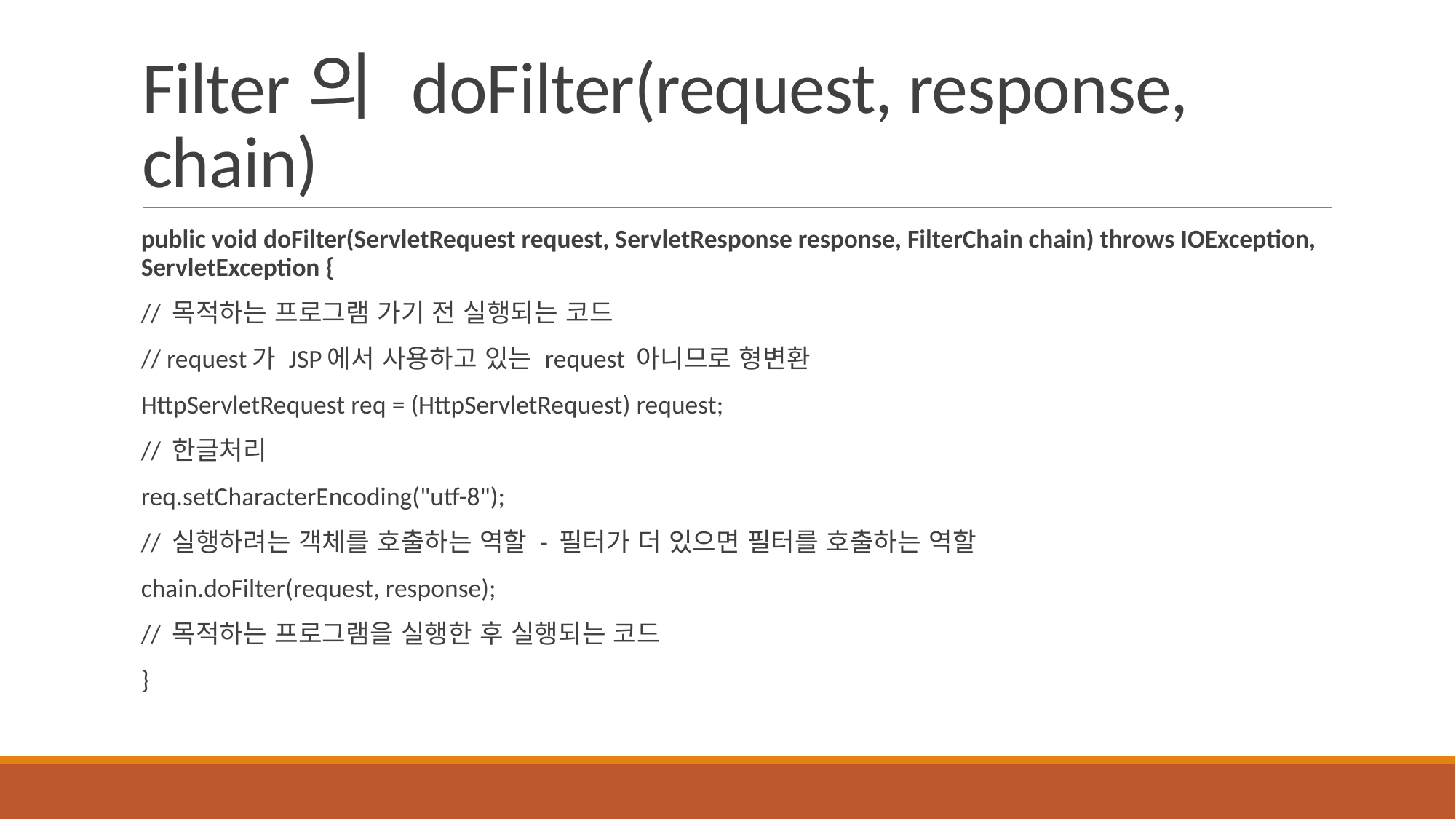

# Filter의 doFilter(request, response, chain)
public void doFilter(ServletRequest request, ServletResponse response, FilterChain chain) throws IOException, ServletException {
// 목적하는 프로그램 가기 전 실행되는 코드
// request가 JSP에서 사용하고 있는 request 아니므로 형변환
HttpServletRequest req = (HttpServletRequest) request;
// 한글처리
req.setCharacterEncoding("utf-8");
// 실행하려는 객체를 호출하는 역할 - 필터가 더 있으면 필터를 호출하는 역할
chain.doFilter(request, response);
// 목적하는 프로그램을 실행한 후 실행되는 코드
}